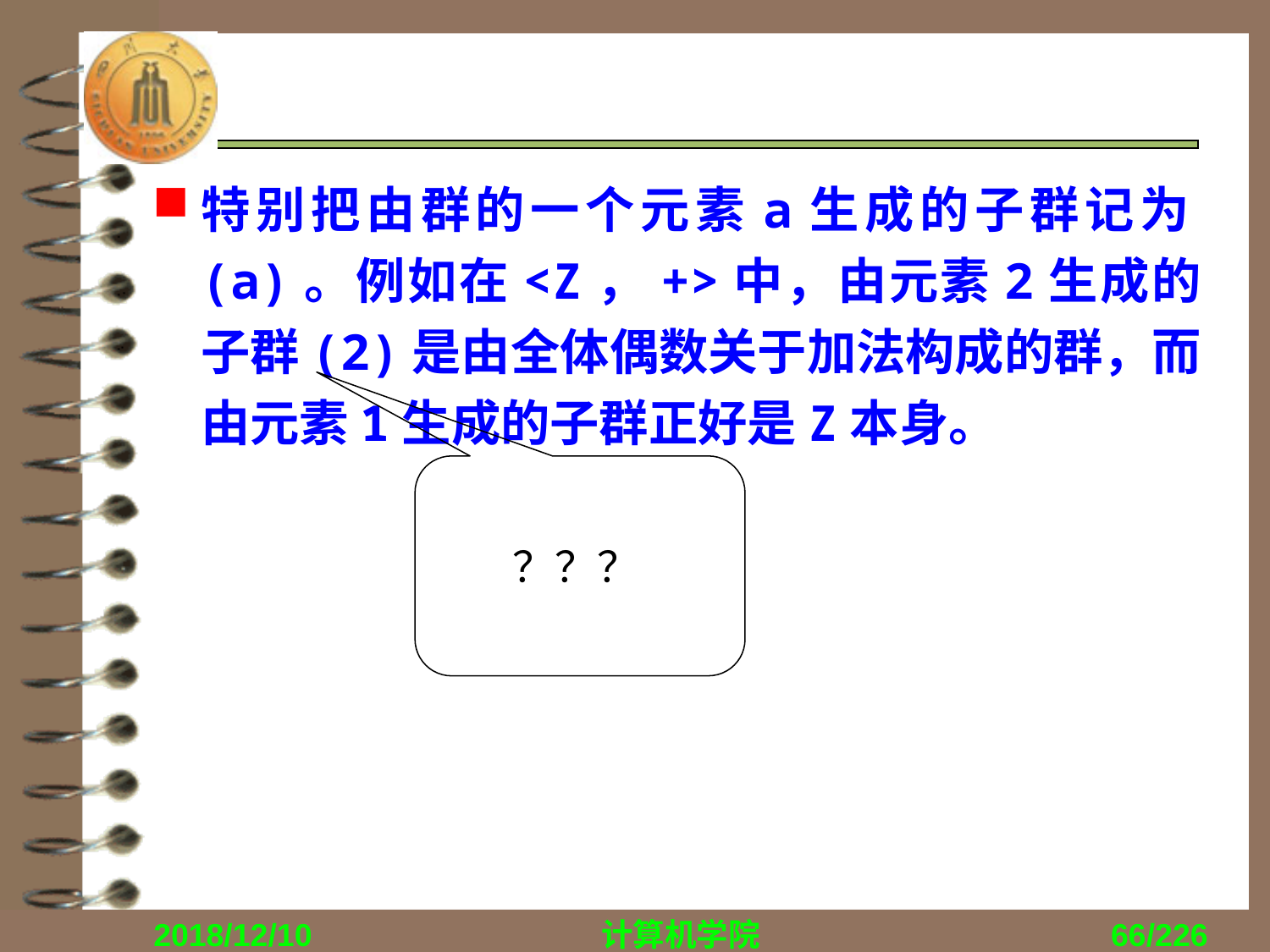

#
特别把由群的一个元素a生成的子群记为(a)。例如在<Z，+>中，由元素2生成的子群(2)是由全体偶数关于加法构成的群，而由元素1生成的子群正好是Z本身。

？？？
2018/12/10
计算机学院
66/226